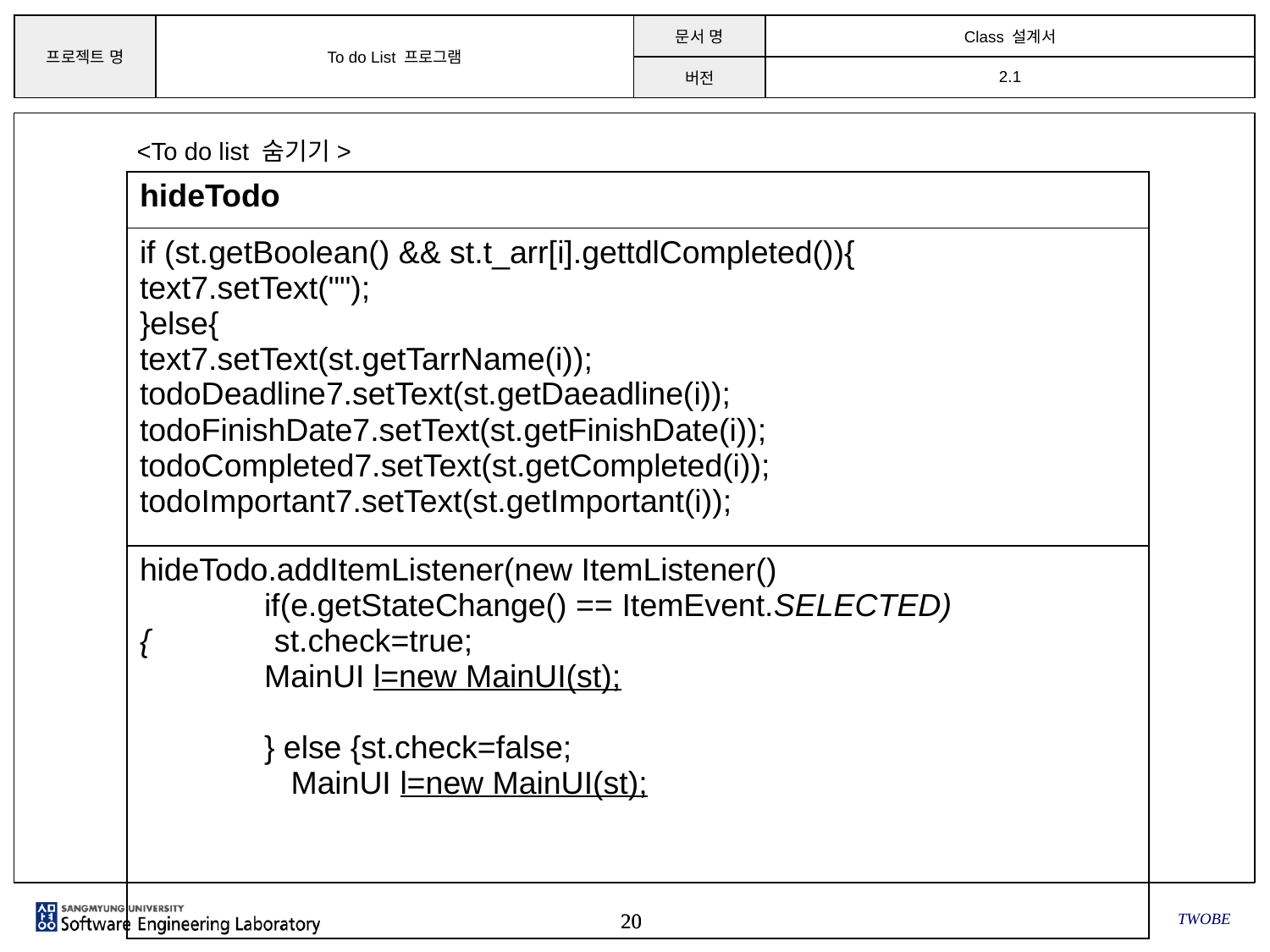

<To do list 숨기기>
| hideTodo |
| --- |
| if (st.getBoolean() && st.t\_arr[i].gettdlCompleted()){ text7.setText(""); }else{ text7.setText(st.getTarrName(i)); todoDeadline7.setText(st.getDaeadline(i)); todoFinishDate7.setText(st.getFinishDate(i)); todoCompleted7.setText(st.getCompleted(i)); todoImportant7.setText(st.getImportant(i)); |
| hideTodo.addItemListener(new ItemListener() if(e.getStateChange() == ItemEvent.SELECTED) { st.check=true; MainUI l=new MainUI(st); } else {st.check=false; MainUI l=new MainUI(st); |
TWOBE